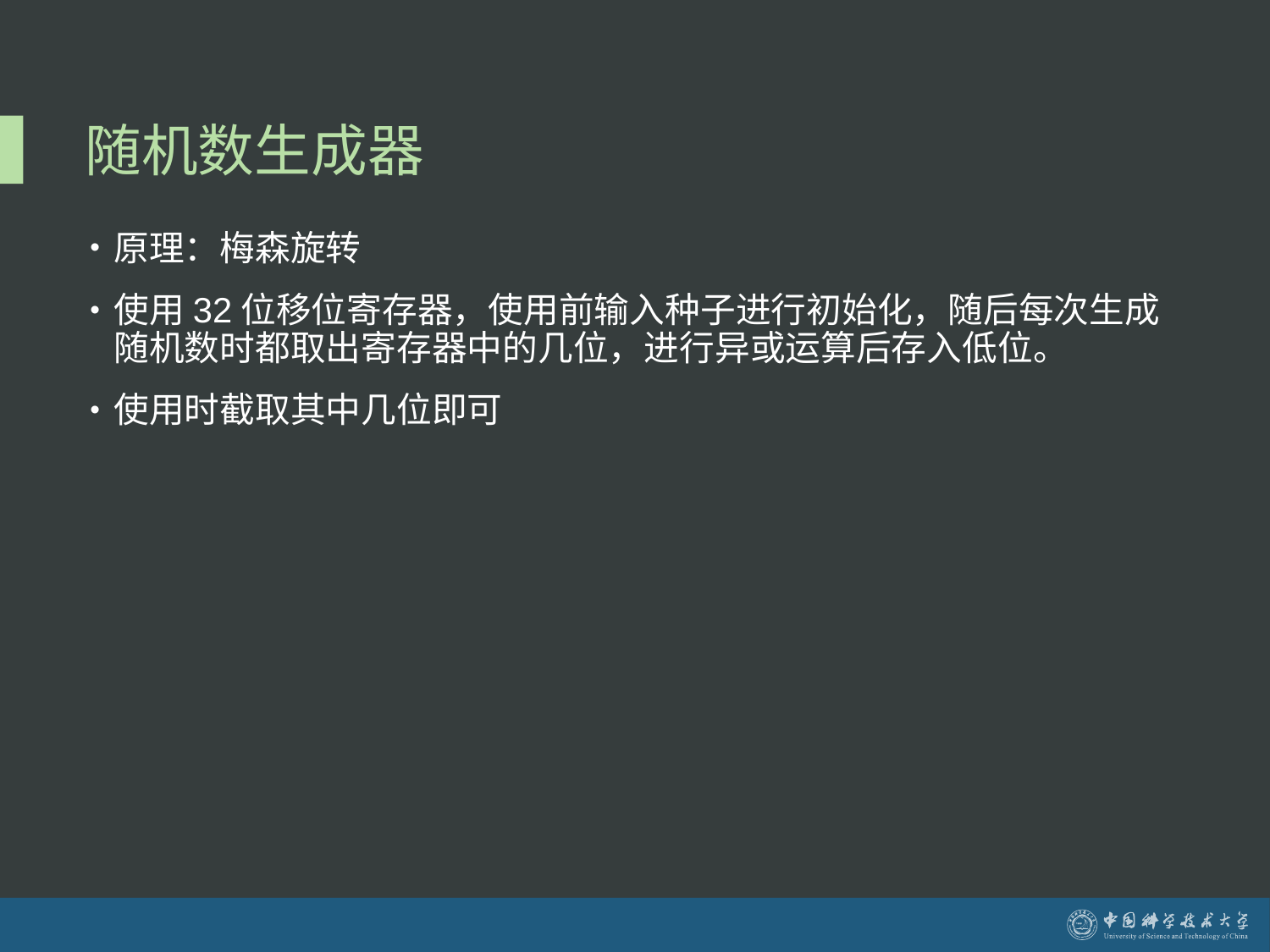

# 随机数生成器
原理：梅森旋转
使用32位移位寄存器，使用前输入种子进行初始化，随后每次生成随机数时都取出寄存器中的几位，进行异或运算后存入低位。
使用时截取其中几位即可